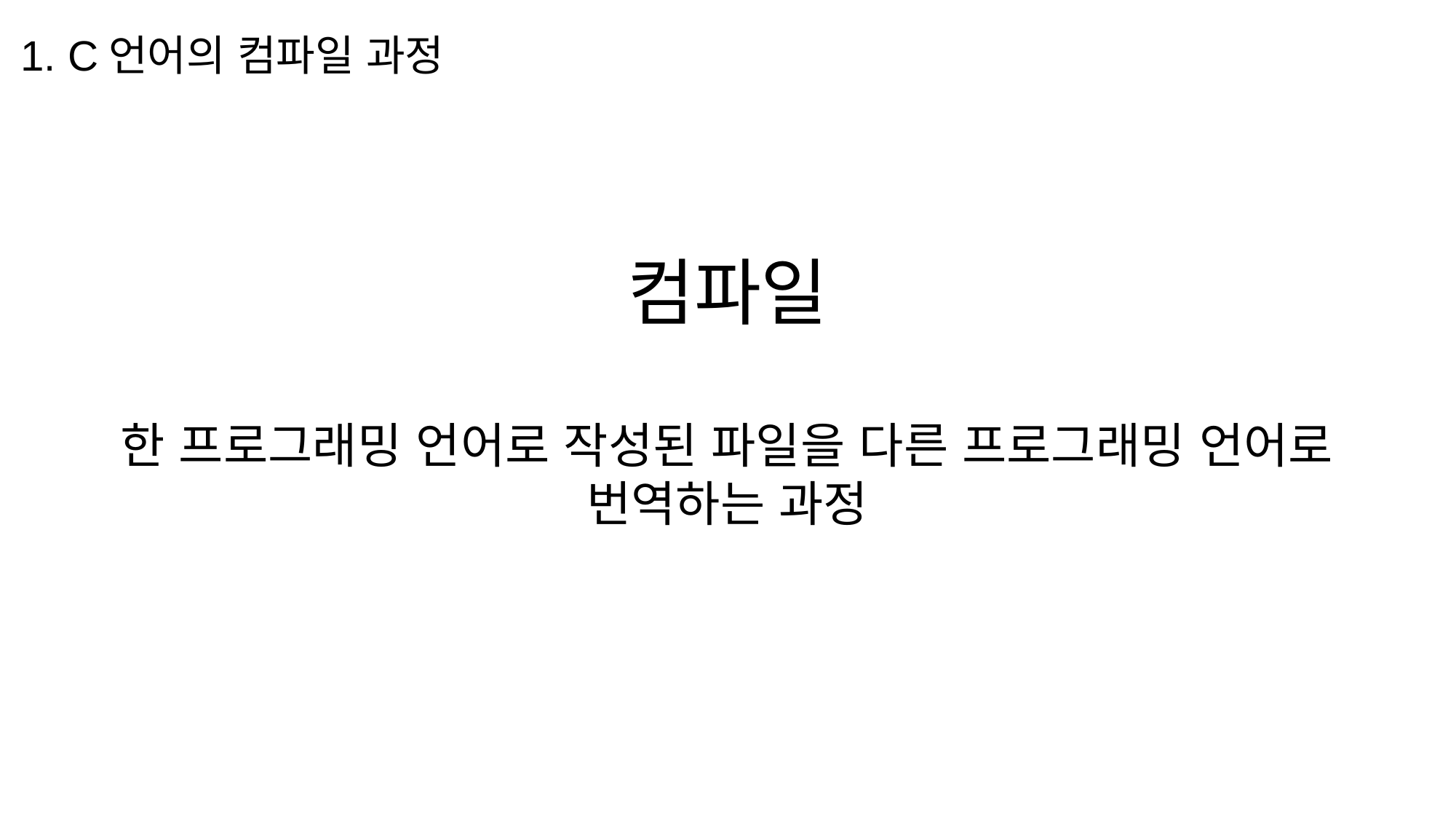

1. C언어의 컴파일 과정
컴파일
한 프로그래밍 언어로 작성된 파일을 다른 프로그래밍 언어로
번역하는 과정